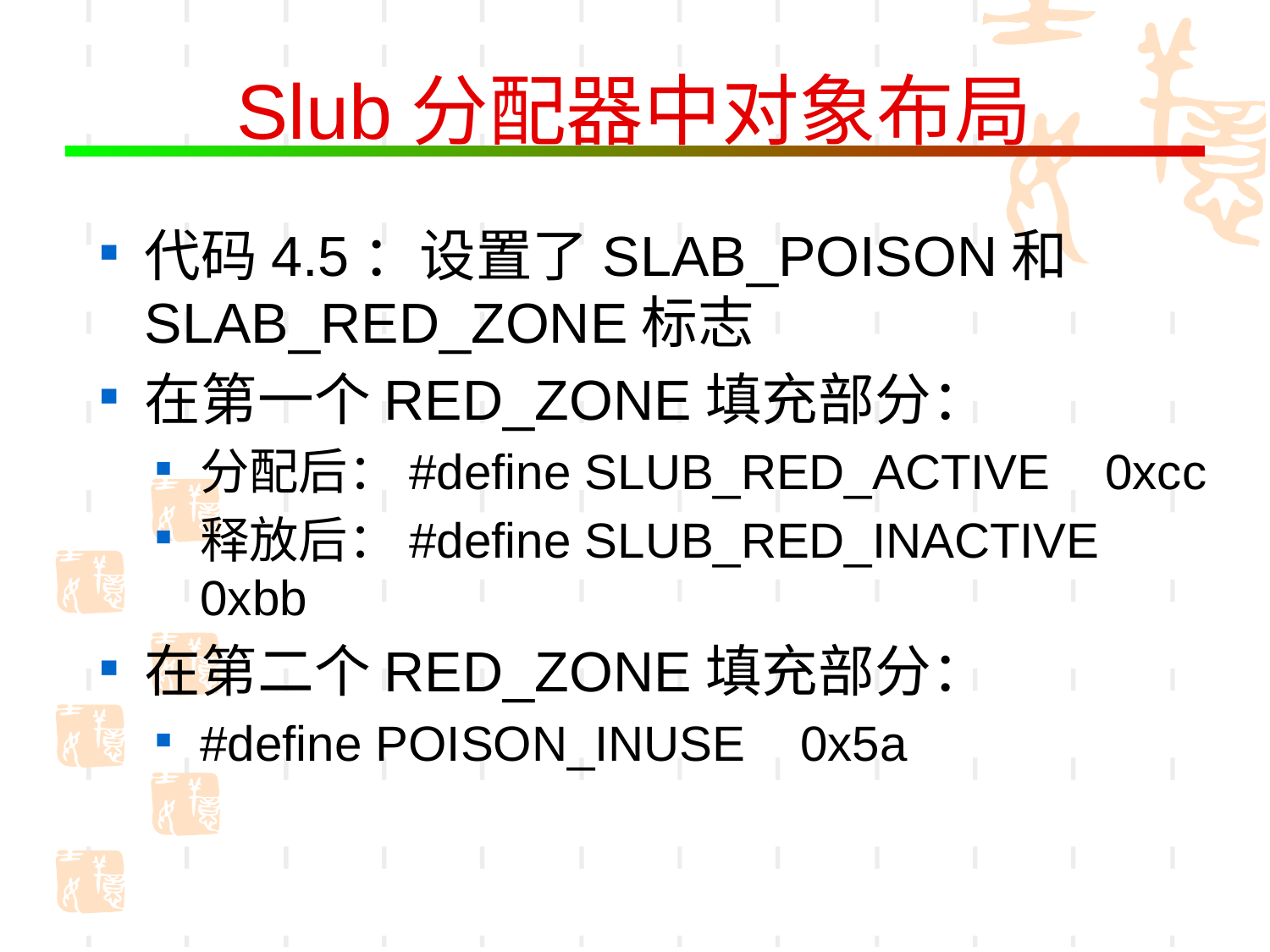

# Slub分配器中对象布局
代码4.5：设置了SLAB_POISON和SLAB_RED_ZONE标志
在第一个RED_ZONE填充部分：
分配后：#define SLUB_RED_ACTIVE 	0xcc
释放后：#define SLUB_RED_INACTIVE 	0xbb
在第二个RED_ZONE填充部分：
#define POISON_INUSE    0x5a